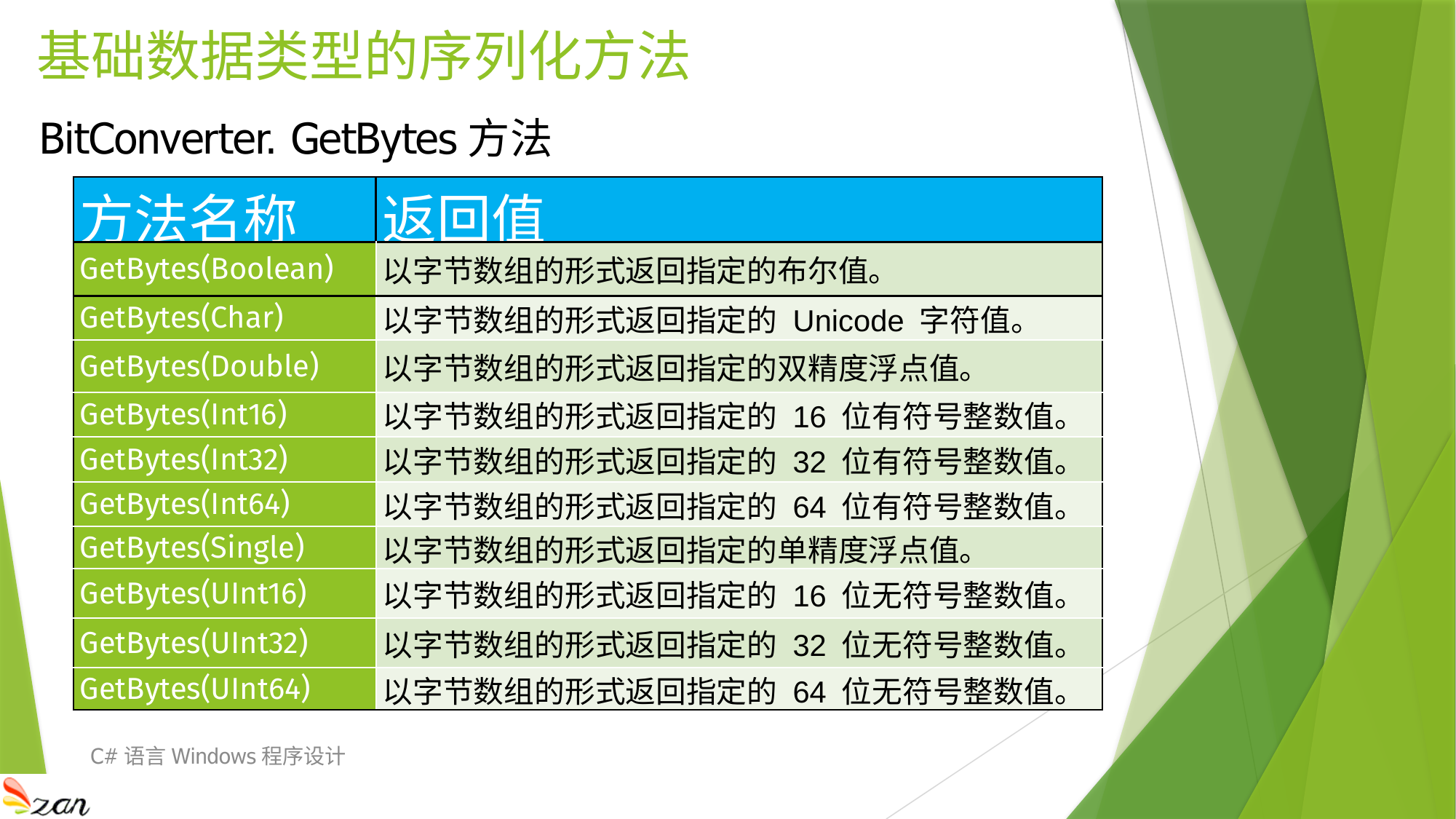

# 基础数据类型的序列化方法
BitConverter. GetBytes方法
| 方法名称 | 返回值 |
| --- | --- |
| GetBytes(Boolean) | 以字节数组的形式返回指定的布尔值。 |
| GetBytes(Char) | 以字节数组的形式返回指定的 Unicode 字符值。 |
| GetBytes(Double) | 以字节数组的形式返回指定的双精度浮点值。 |
| GetBytes(Int16) | 以字节数组的形式返回指定的 16 位有符号整数值。 |
| GetBytes(Int32) | 以字节数组的形式返回指定的 32 位有符号整数值。 |
| GetBytes(Int64) | 以字节数组的形式返回指定的 64 位有符号整数值。 |
| GetBytes(Single) | 以字节数组的形式返回指定的单精度浮点值。 |
| GetBytes(UInt16) | 以字节数组的形式返回指定的 16 位无符号整数值。 |
| GetBytes(UInt32) | 以字节数组的形式返回指定的 32 位无符号整数值。 |
| GetBytes(UInt64) | 以字节数组的形式返回指定的 64 位无符号整数值。 |
C#语言Windows程序设计